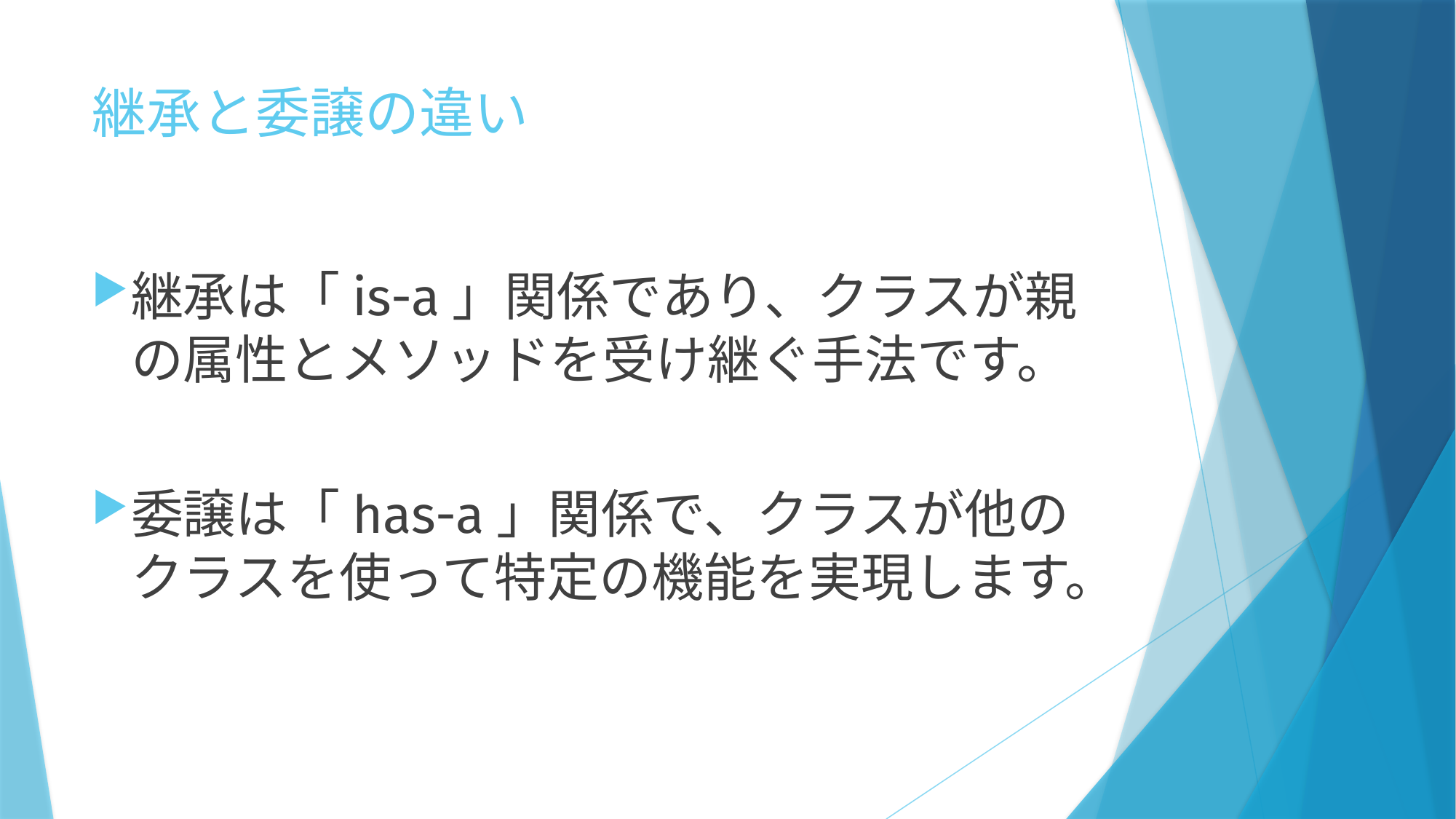

# 継承と委譲の違い
継承は「is-a」関係であり、クラスが親の属性とメソッドを受け継ぐ手法です。

委譲は「has-a」関係で、クラスが他のクラスを使って特定の機能を実現します。